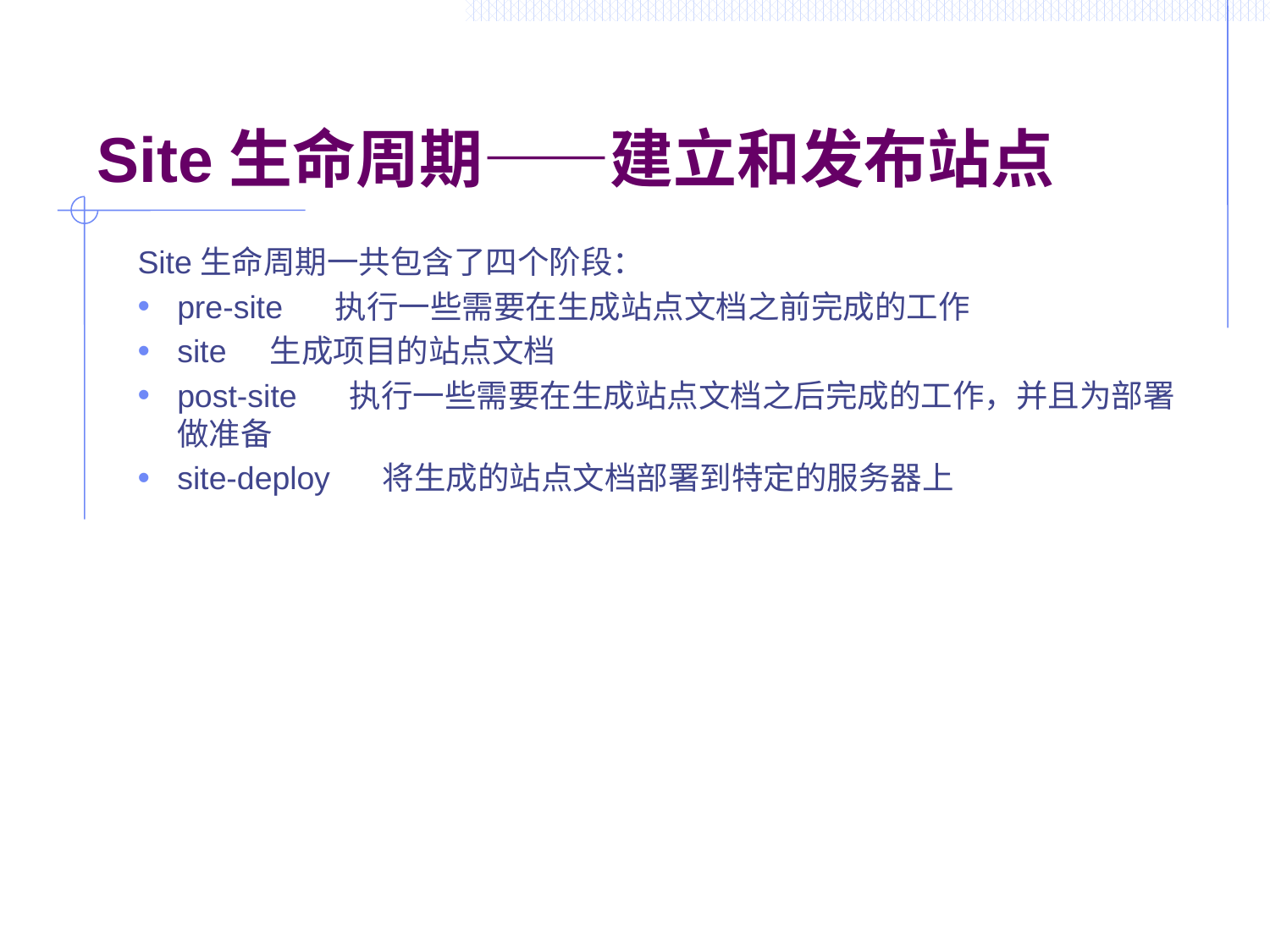

# Site生命周期——建立和发布站点
Site生命周期一共包含了四个阶段：
pre-site     执行一些需要在生成站点文档之前完成的工作
site    生成项目的站点文档
post-site     执行一些需要在生成站点文档之后完成的工作，并且为部署做准备
site-deploy     将生成的站点文档部署到特定的服务器上